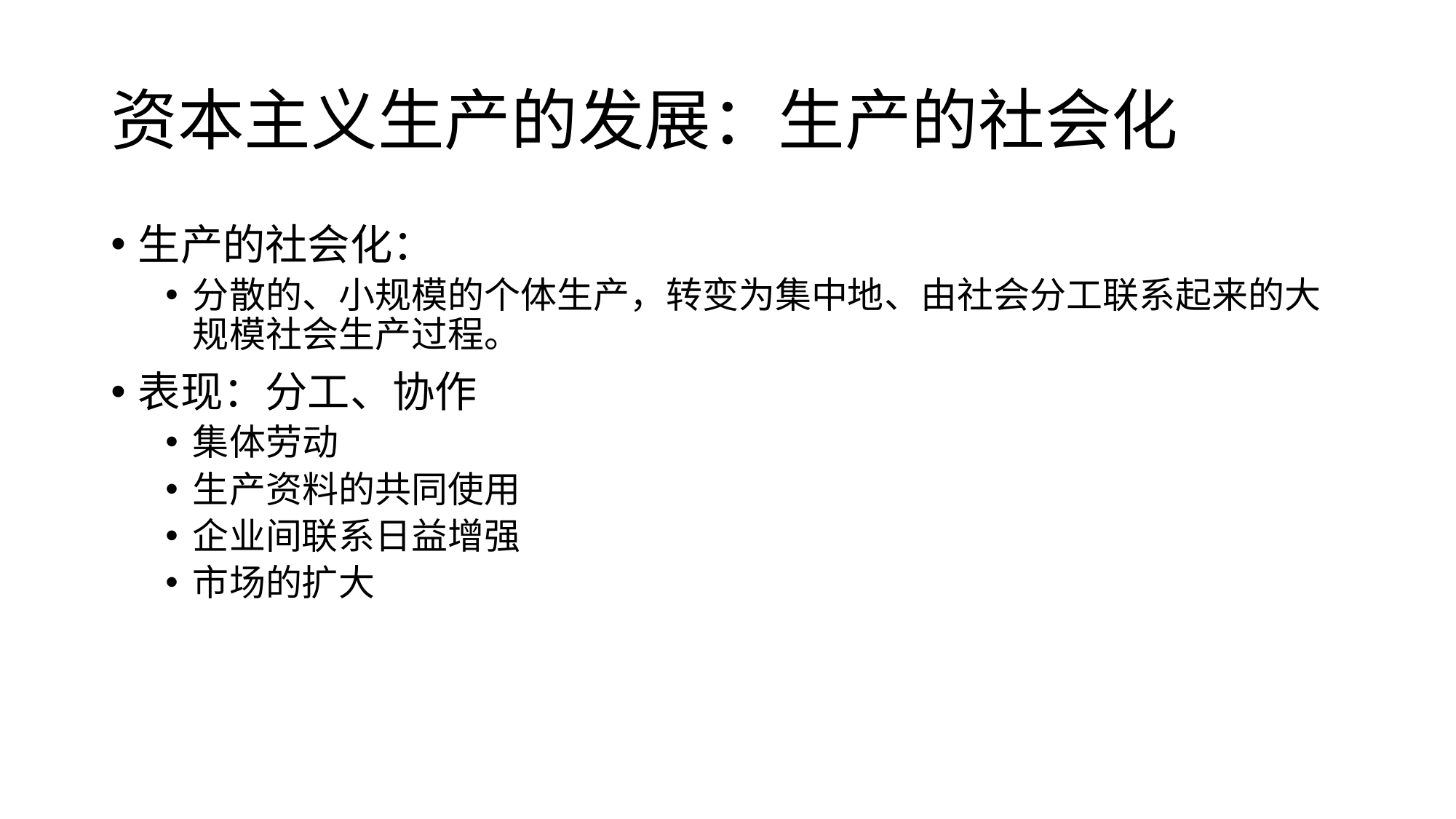

# 资本主义生产的发展：生产的社会化
生产的社会化：
分散的、小规模的个体生产，转变为集中地、由社会分工联系起来的大规模社会生产过程。
表现：分工、协作
集体劳动
生产资料的共同使用
企业间联系日益增强
市场的扩大